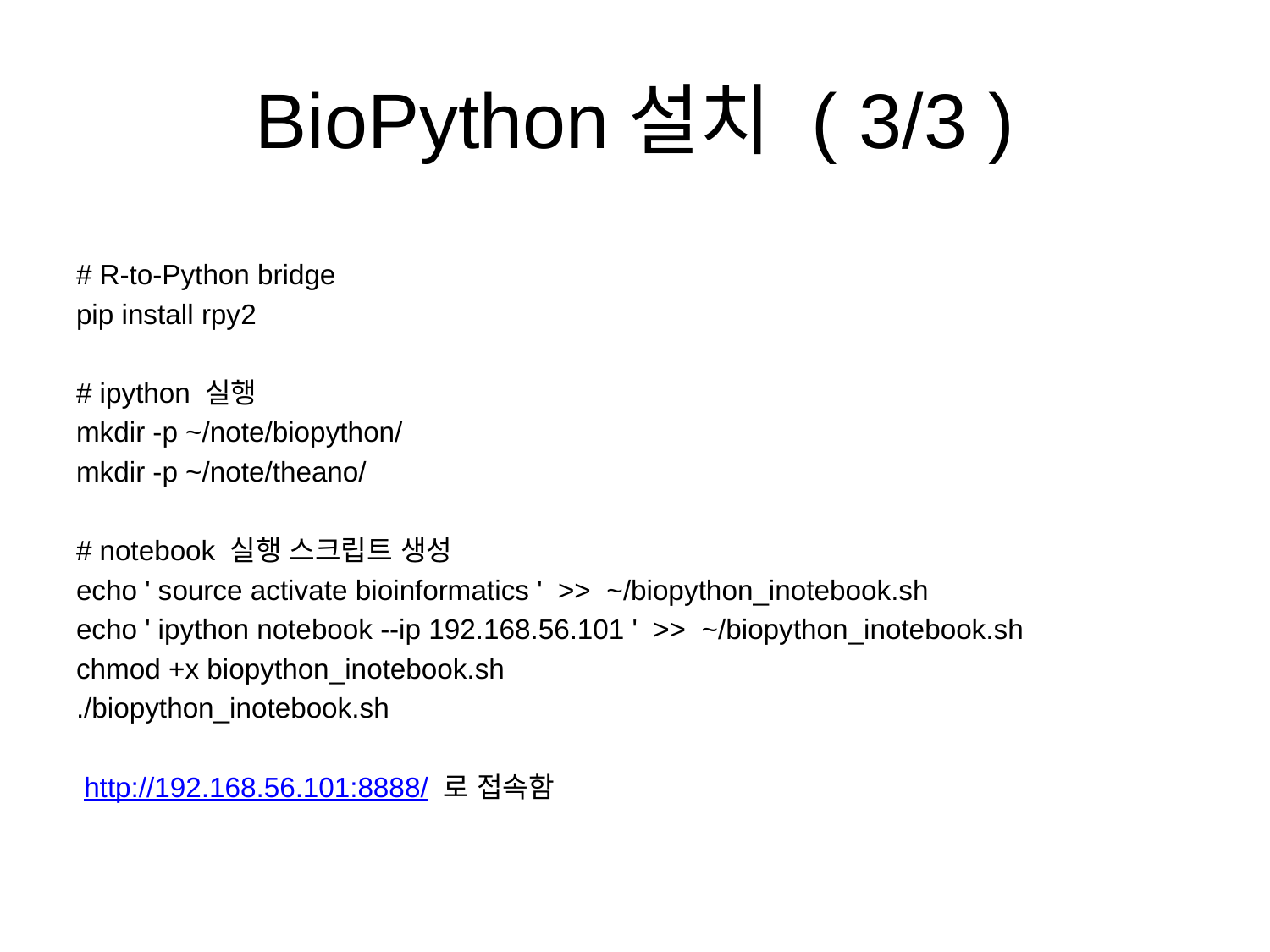

# BioPython설치 ( 3/3 )
# R-to-Python bridge
pip install rpy2

# ipython 실행
mkdir -p ~/note/biopython/
mkdir -p ~/note/theano/

# notebook 실행 스크립트 생성
echo ' source activate bioinformatics '  >>  ~/biopython_inotebook.sh
echo ' ipython notebook --ip 192.168.56.101 '  >>  ~/biopython_inotebook.sh
chmod +x biopython_inotebook.sh
./biopython_inotebook.sh

 http://192.168.56.101:8888/ 로 접속함